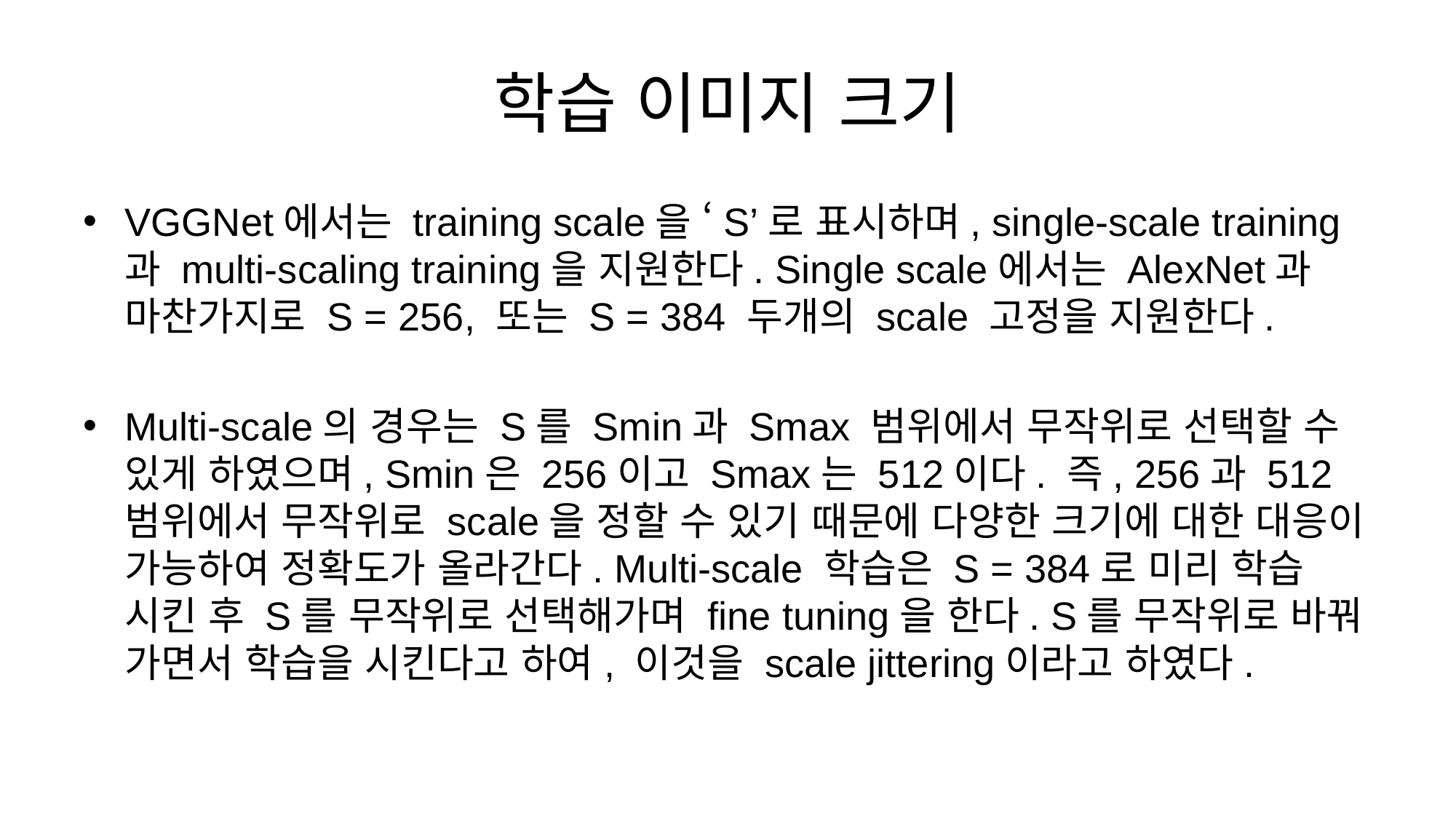

# 학습 이미지 크기
VGGNet에서는 training scale을 ‘S’로 표시하며, single-scale training과 multi-scaling training을 지원한다. Single scale에서는 AlexNet과 마찬가지로 S = 256, 또는 S = 384 두개의 scale 고정을 지원한다.

Multi-scale의 경우는 S를 Smin과 Smax 범위에서 무작위로 선택할 수 있게 하였으며, Smin은 256이고 Smax는 512이다. 즉, 256과 512 범위에서 무작위로 scale을 정할 수 있기 때문에 다양한 크기에 대한 대응이 가능하여 정확도가 올라간다. Multi-scale 학습은 S = 384로 미리 학습 시킨 후 S를 무작위로 선택해가며 fine tuning을 한다. S를 무작위로 바꿔 가면서 학습을 시킨다고 하여, 이것을 scale jittering이라고 하였다.